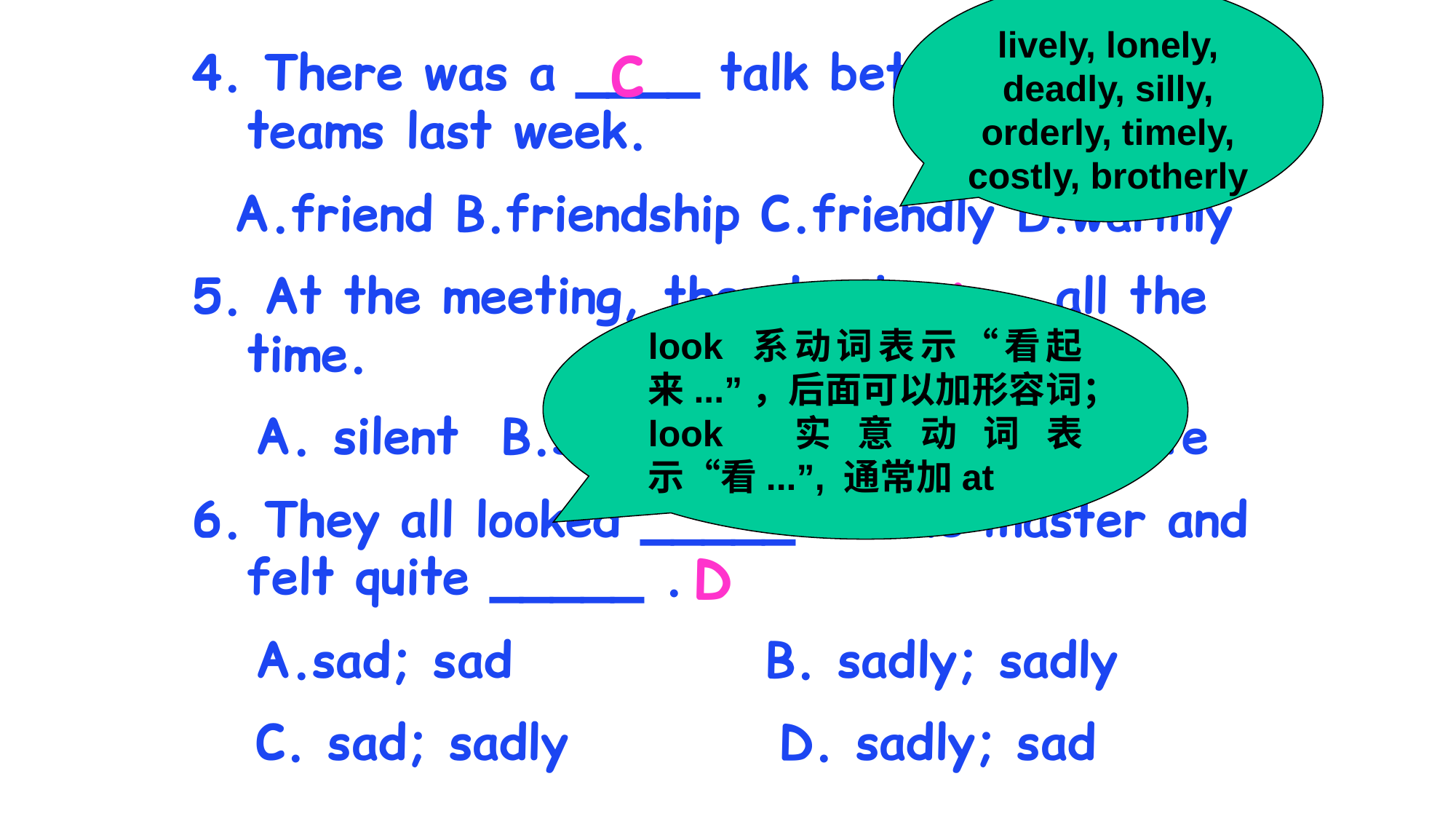

lively, lonely, deadly, silly, orderly, timely, costly, brotherly
4. There was a ____ talk between the two teams last week.
  A.friend B.friendship C.friendly D.warmly
5. At the meeting, they kept ____ all the time.
   A. silent  B.silence  C. quietly  D. quite
6. They all looked _____ at the master and felt quite _____ .
   A.sad; sad            B. sadly; sadly
   C. sad; sadly          D. sadly; sad
C
A
look 系动词表示“看起来...”，后面可以加形容词；
look 实意动词表示“看...”, 通常加at
D